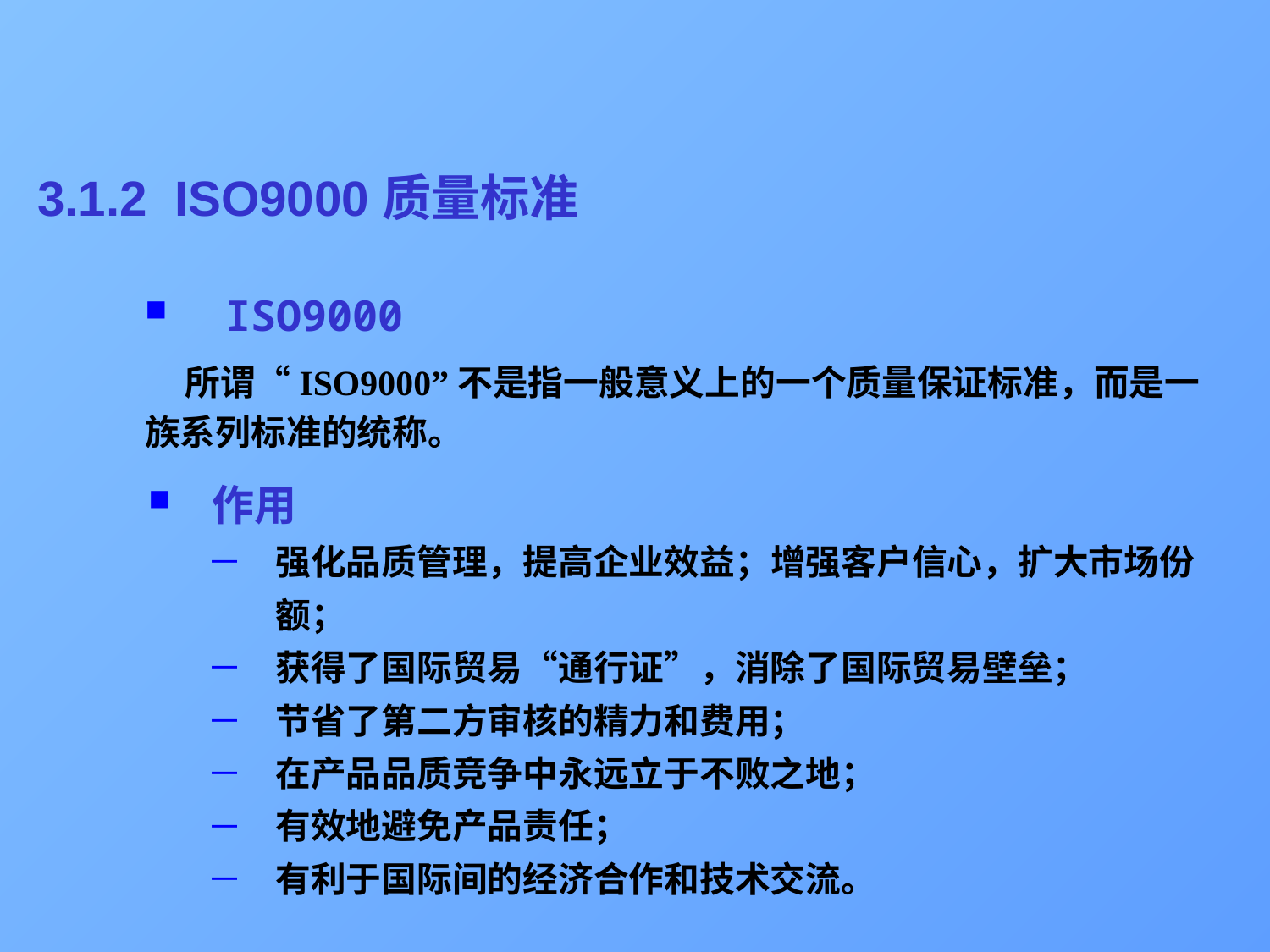

# 3.1.2  ISO9000质量标准
  ISO9000
    所谓“ISO9000”不是指一般意义上的一个质量保证标准，而是一族系列标准的统称。
作用
强化品质管理，提高企业效益；增强客户信心，扩大市场份额；
获得了国际贸易“通行证”，消除了国际贸易壁垒；
节省了第二方审核的精力和费用；
在产品品质竞争中永远立于不败之地；
有效地避免产品责任；
有利于国际间的经济合作和技术交流。